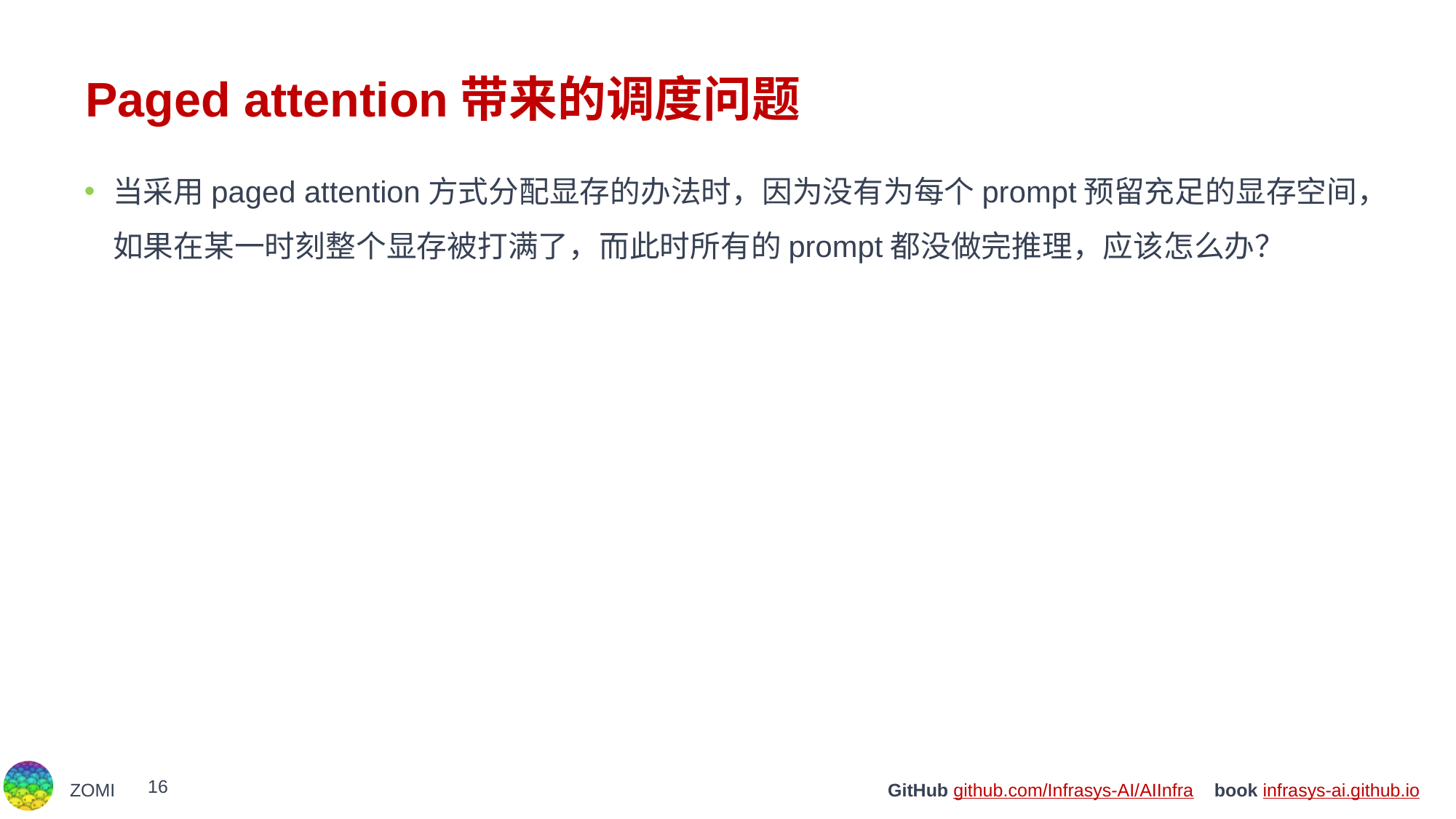

# Paged attention带来的调度问题
当采用paged attention方式分配显存的办法时，因为没有为每个prompt预留充足的显存空间，如果在某一时刻整个显存被打满了，而此时所有的prompt都没做完推理，应该怎么办？